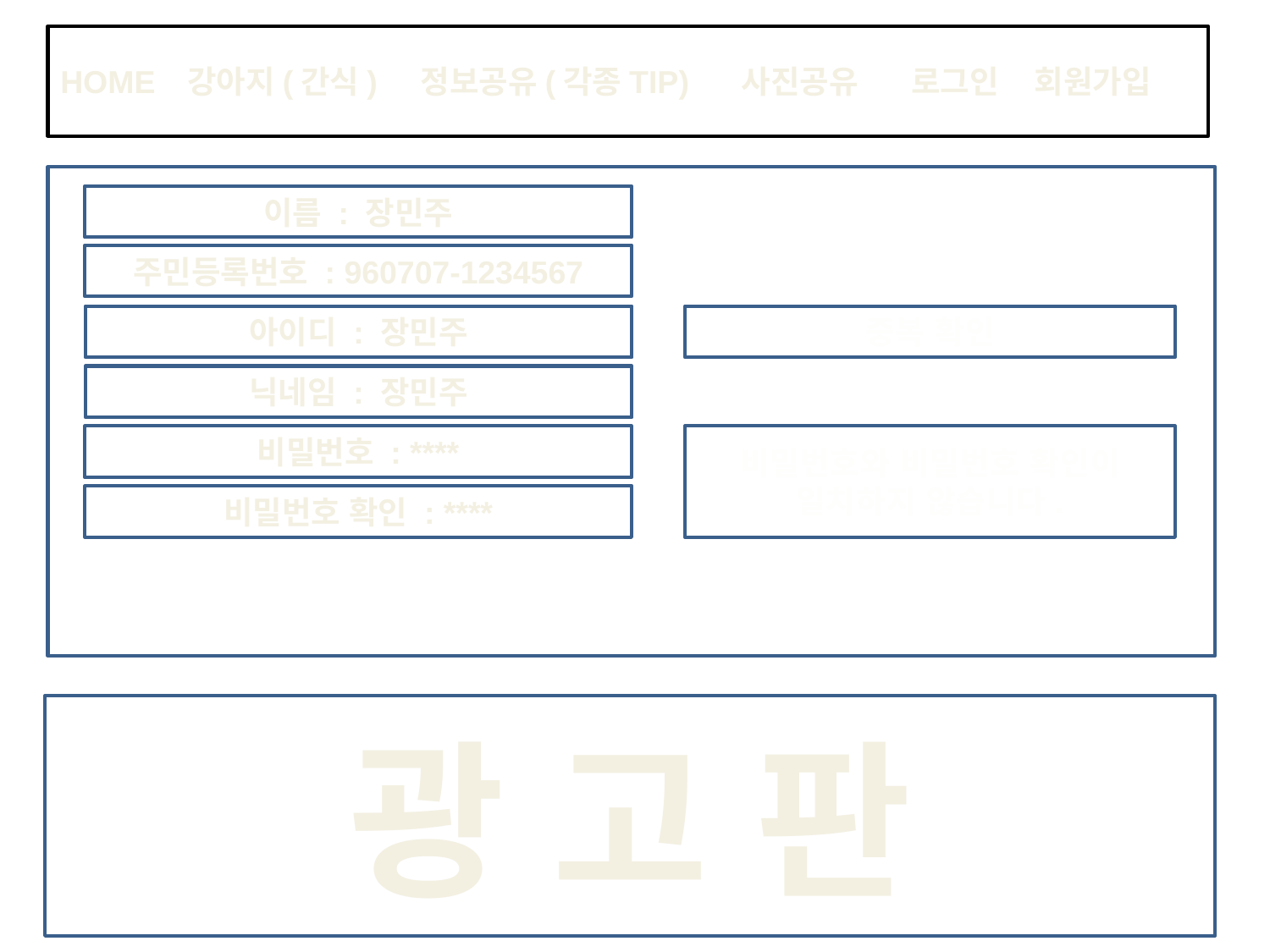

HOME	강아지(간식)    정보공유(각종TIP)     사진공유      로그인    회원가입

아이디 :
이름 : 장민주
주민등록번호 : 960707-1234567
아이디 : 장민주
중복 확인
닉네임 : 장민주
비밀번호 : ****
비밀번호와 비밀번호 확인이
일치하지 않습니다.
비밀번호 확인 : ****
광 고 판